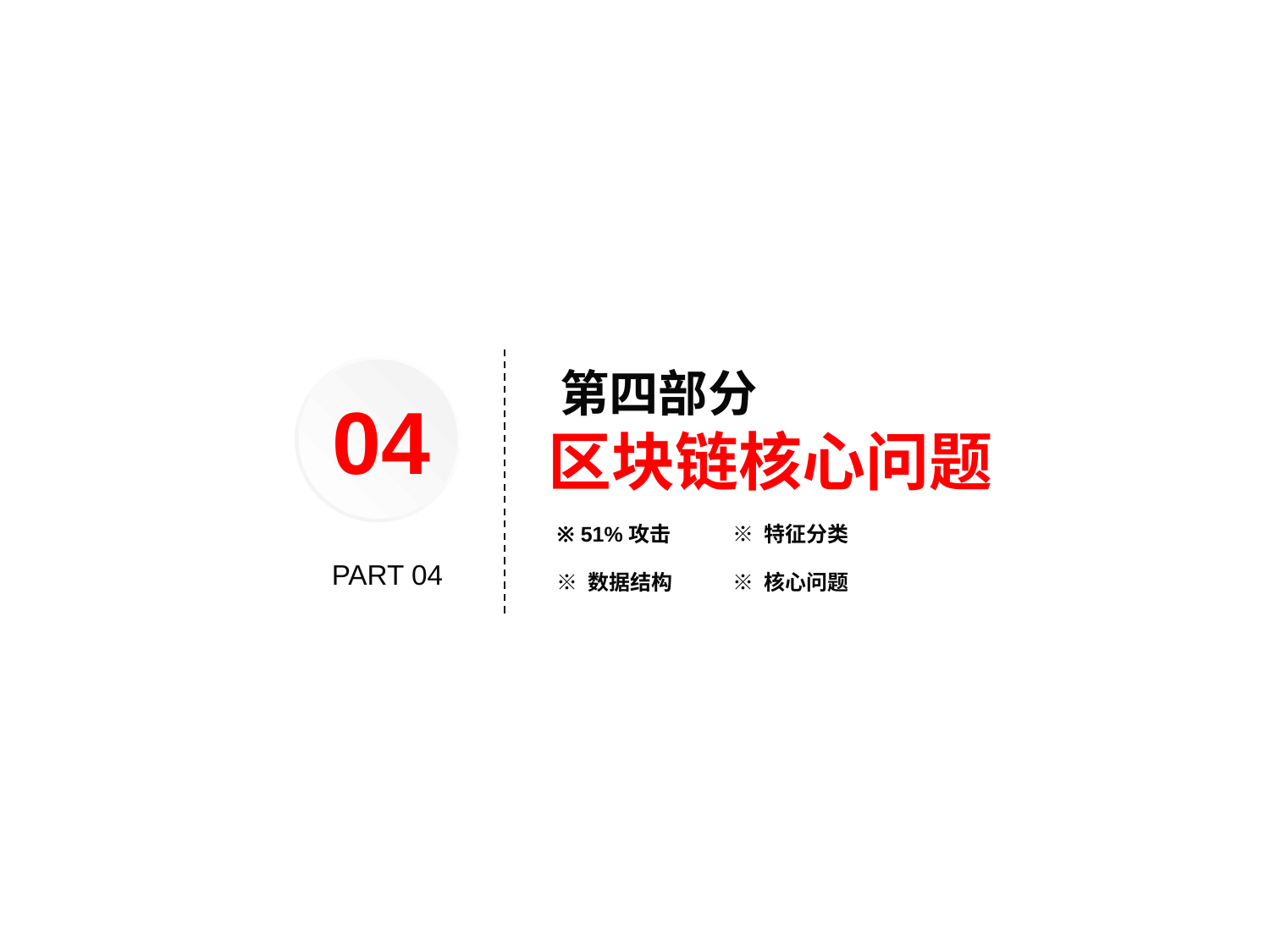

第四部分
区块链核心问题

04
※ 51%攻击
※ 特征分类
PART 04
※ 数据结构
※ 核心问题